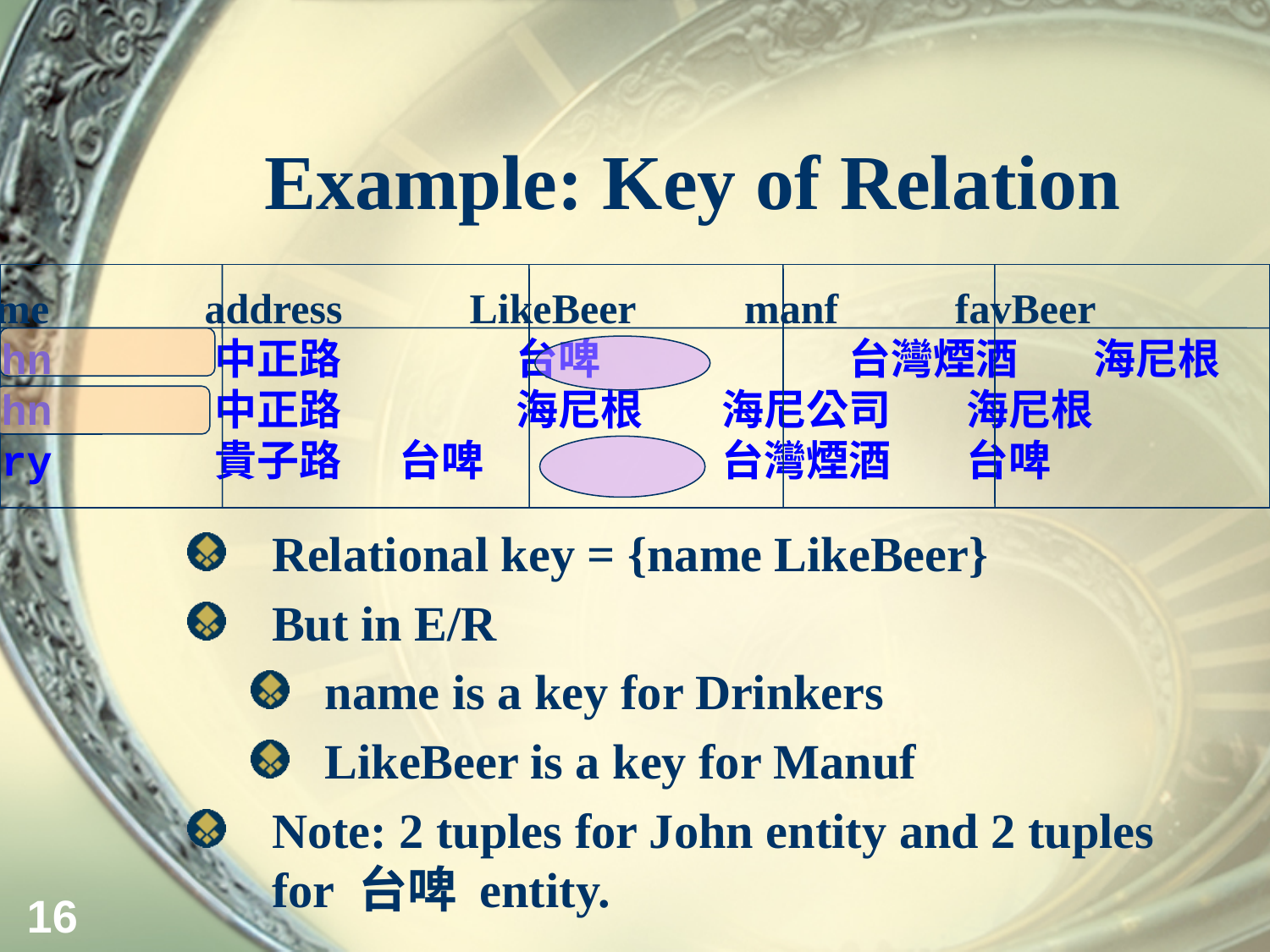

# Example: Key of Relation

name		address            LikeBeer	   manf           favBeer
John	     中正路	      台啤		 台灣煙酒	海尼根
John	     中正路	      海尼根	 海尼公司	海尼根
Mary	     貴子路      台啤		 台灣煙酒	台啤

Relational key = {name LikeBeer}
But in E/R
name is a key for Drinkers
LikeBeer is a key for Manuf
Note: 2 tuples for John entity and 2 tuples for 台啤 entity.
16